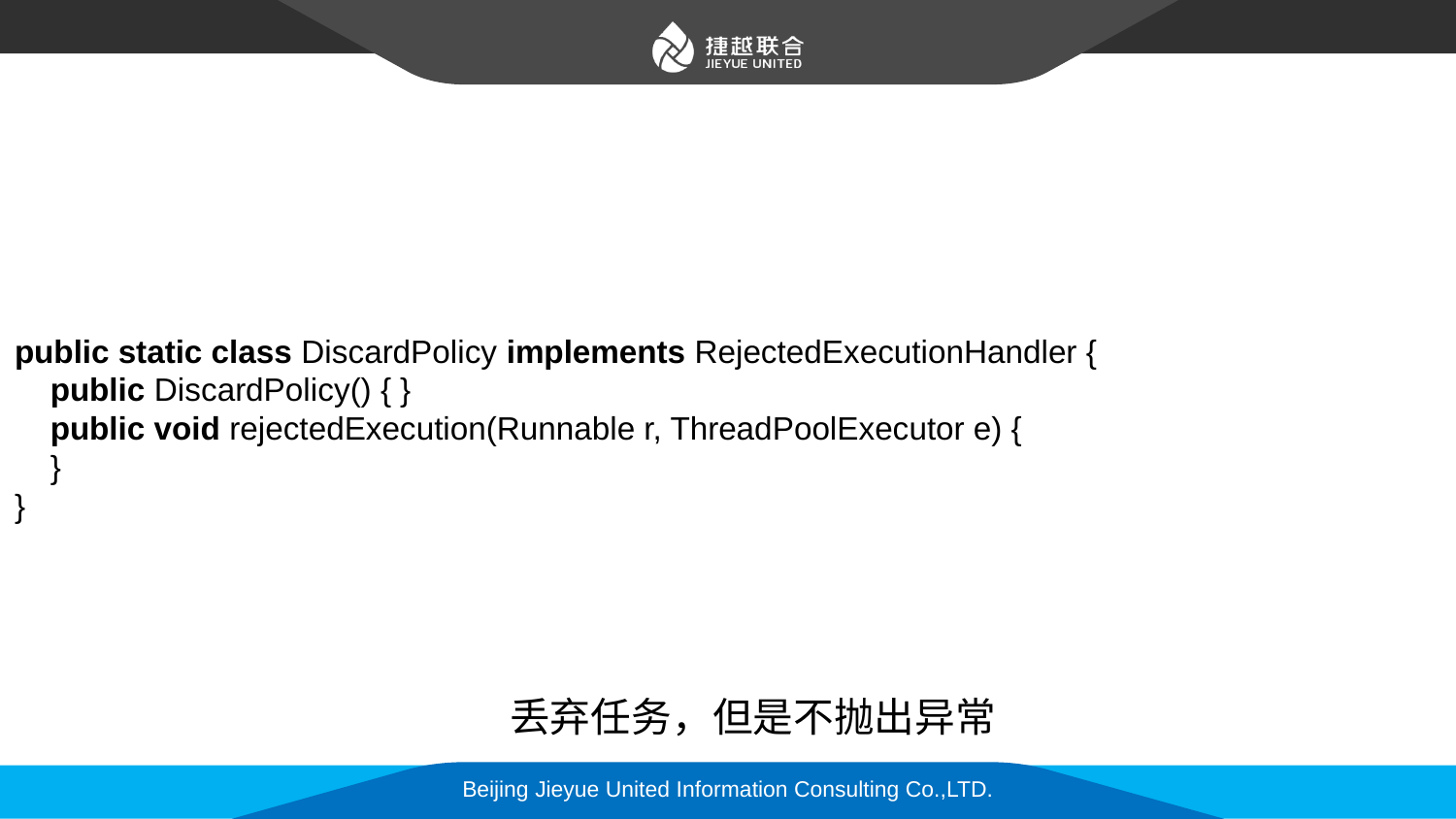

public static class DiscardPolicy implements RejectedExecutionHandler {
    public DiscardPolicy() { }
    public void rejectedExecution(Runnable r, ThreadPoolExecutor e) {
    }
}
丢弃任务，但是不抛出异常